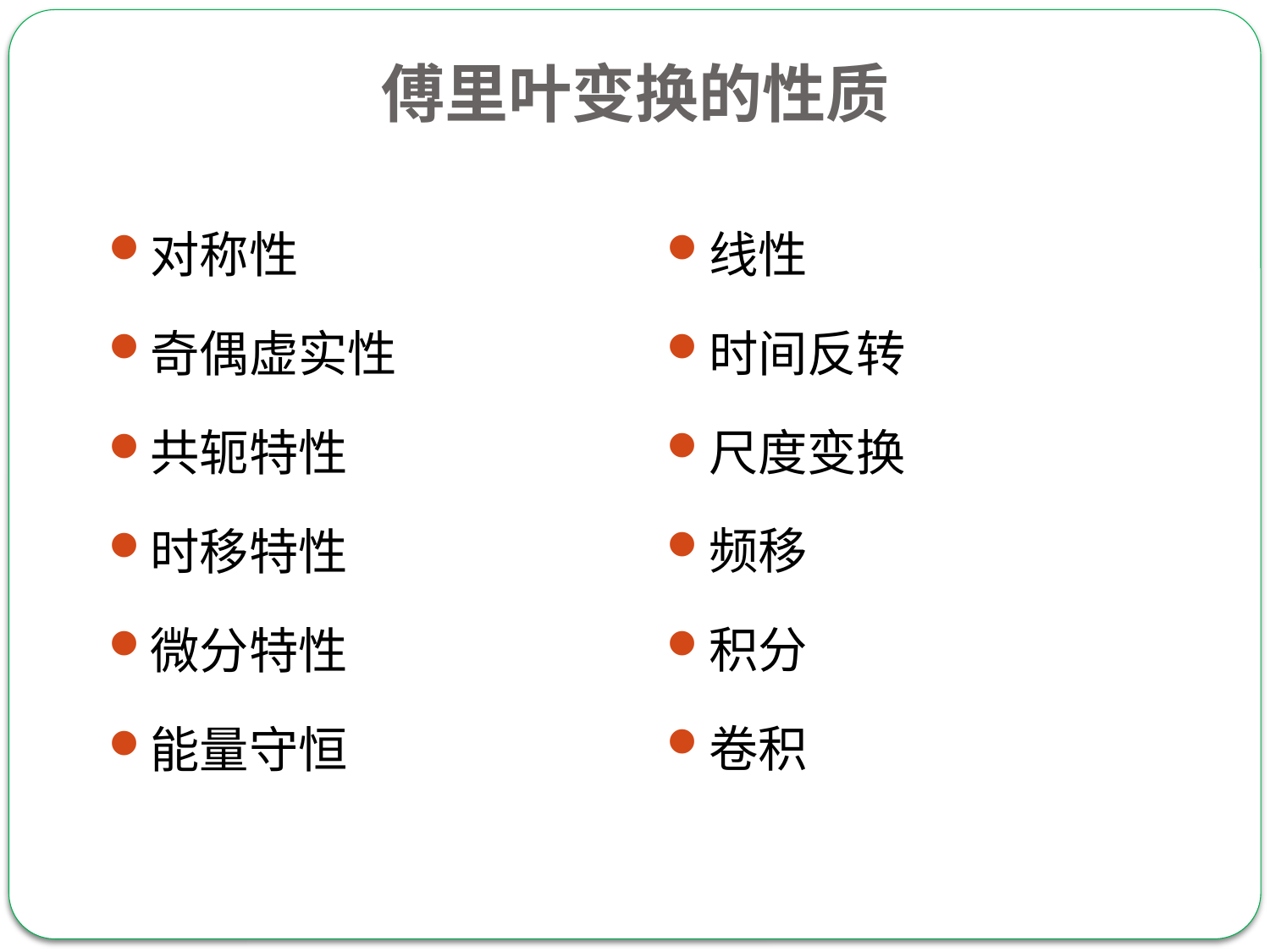

# 傅里叶变换的性质
对称性
奇偶虚实性
共轭特性
时移特性
微分特性
能量守恒
线性
时间反转
尺度变换
频移
积分
卷积